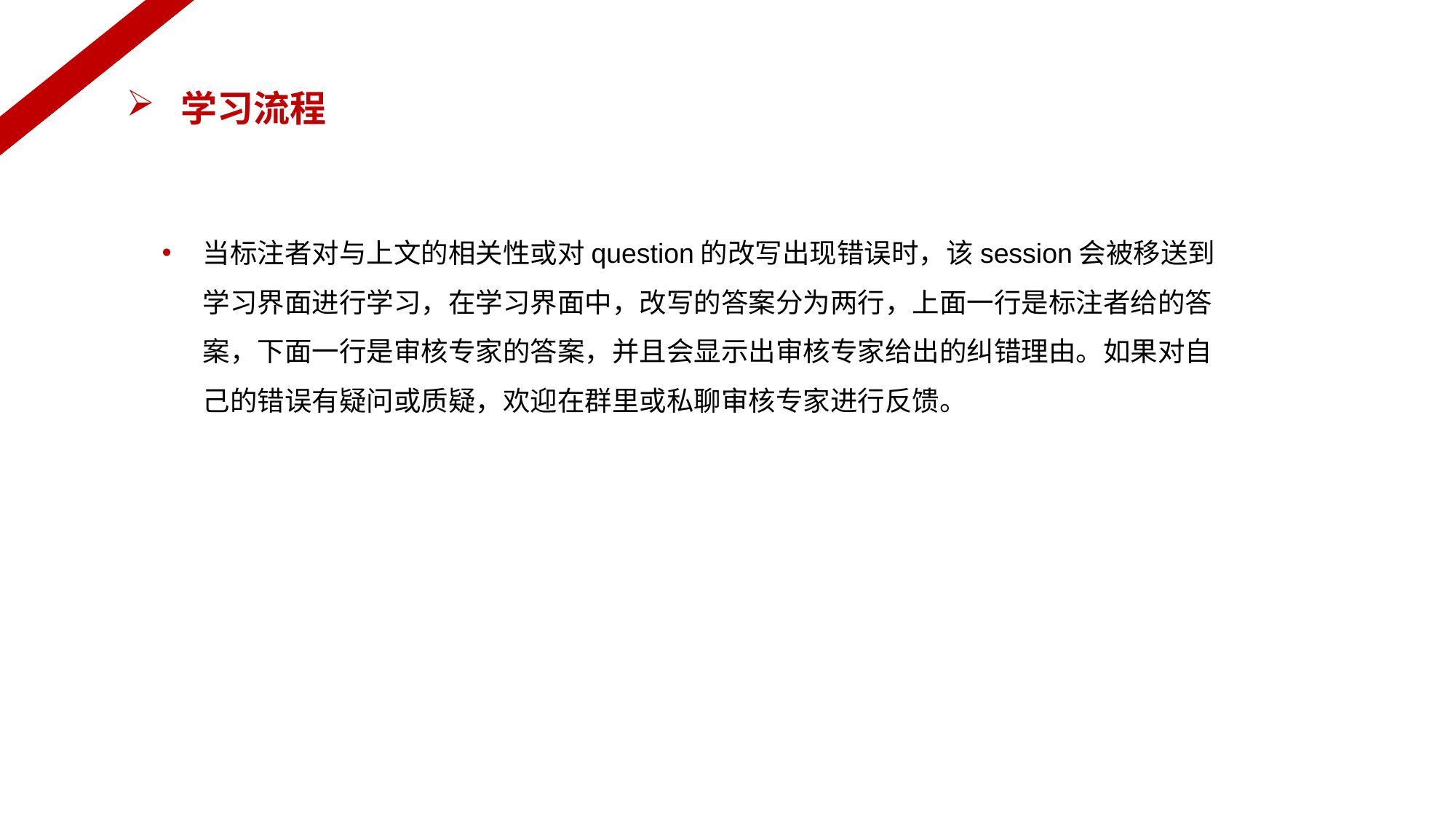

学习流程
当标注者对与上文的相关性或对question的改写出现错误时，该session会被移送到学习界面进行学习，在学习界面中，改写的答案分为两行，上面一行是标注者给的答案，下面一行是审核专家的答案，并且会显示出审核专家给出的纠错理由。如果对自己的错误有疑问或质疑，欢迎在群里或私聊审核专家进行反馈。